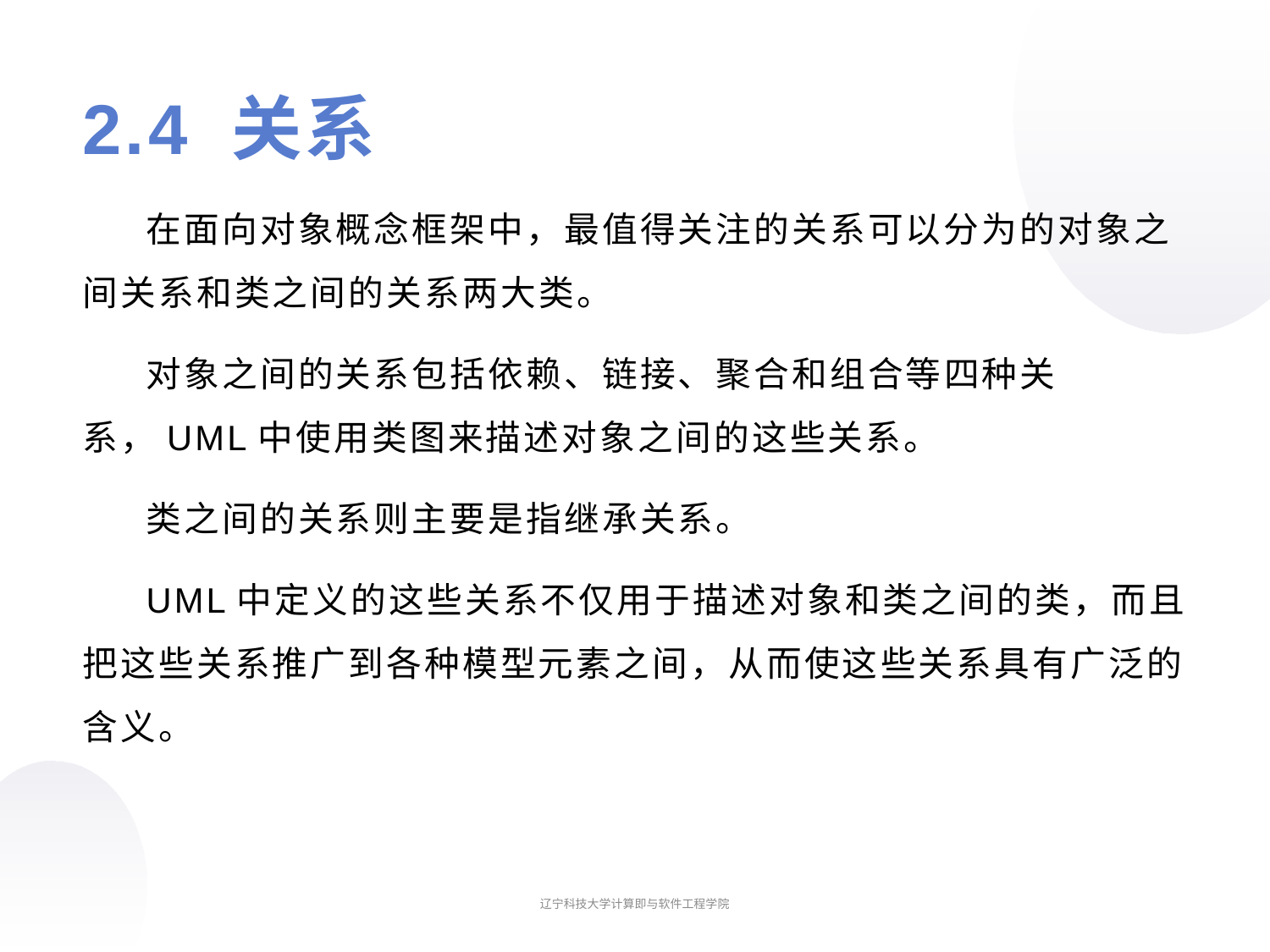

# 2.4 关系
在面向对象概念框架中，最值得关注的关系可以分为的对象之间关系和类之间的关系两大类。
对象之间的关系包括依赖、链接、聚合和组合等四种关系，UML中使用类图来描述对象之间的这些关系。
类之间的关系则主要是指继承关系。
UML中定义的这些关系不仅用于描述对象和类之间的类，而且把这些关系推广到各种模型元素之间，从而使这些关系具有广泛的含义。

辽宁科技大学计算即与软件工程学院
56